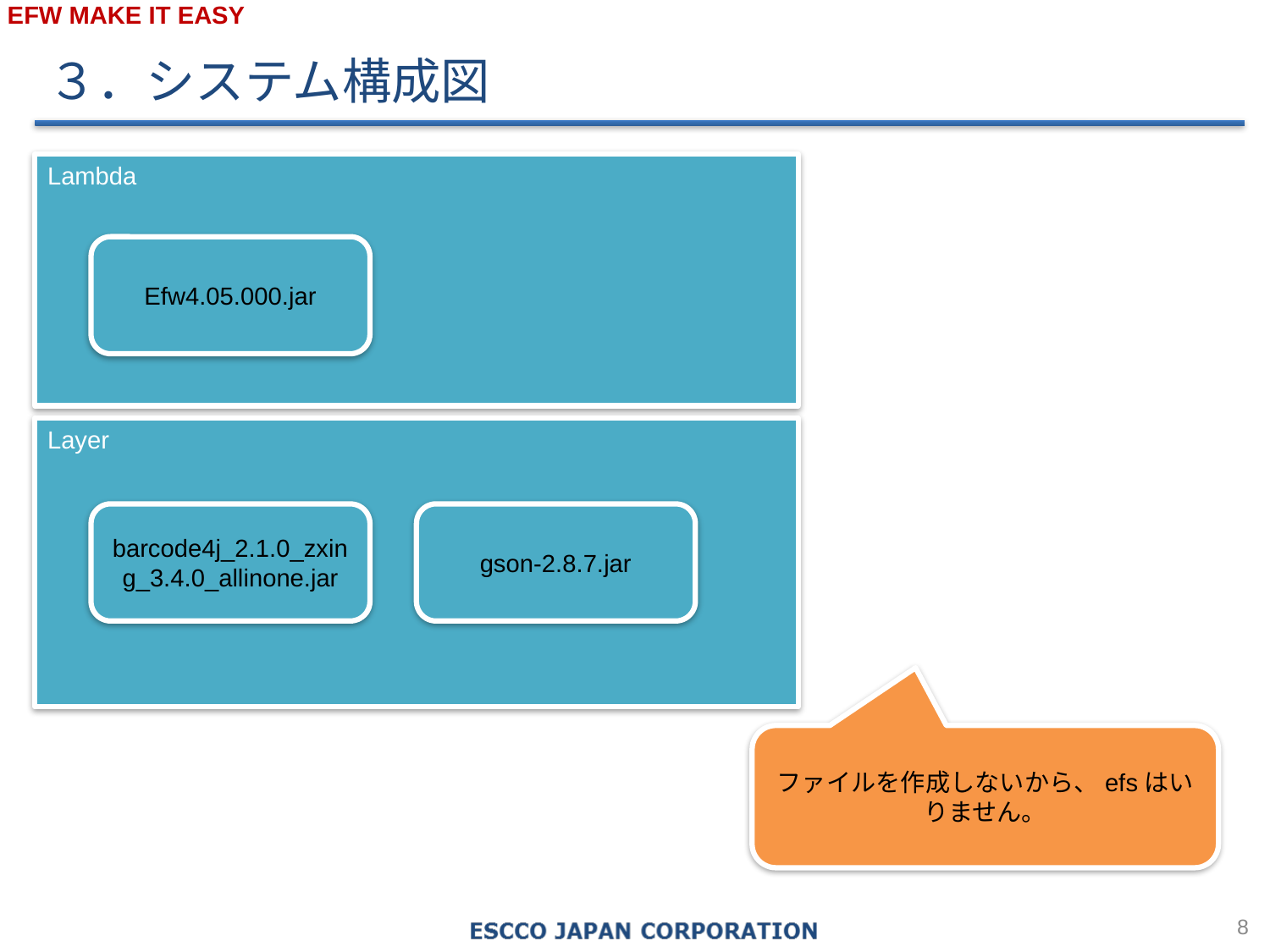

３．システム構成図
Lambda
Efw4.05.000.jar
Layer
gson-2.8.7.jar
barcode4j_2.1.0_zxing_3.4.0_allinone.jar
ファイルを作成しないから、efsはいりません。
8